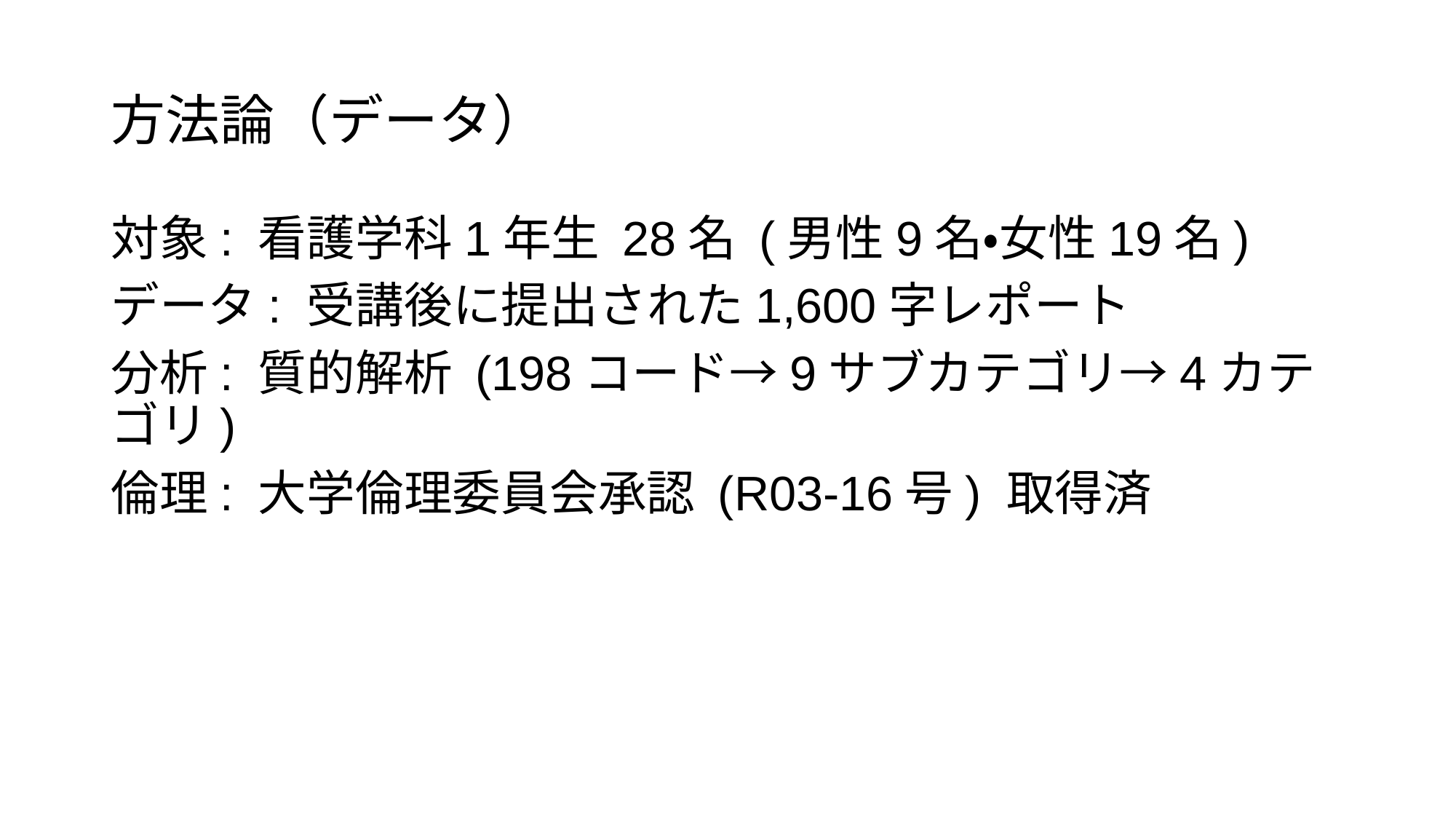

# 方法論（データ）

対象: 看護学科1年生 28名 (男性9名・女性19名)
データ: 受講後に提出された1,600字レポート
分析: 質的解析 (198コード→9サブカテゴリ→4カテゴリ)
倫理: 大学倫理委員会承認 (R03‑16号) 取得済